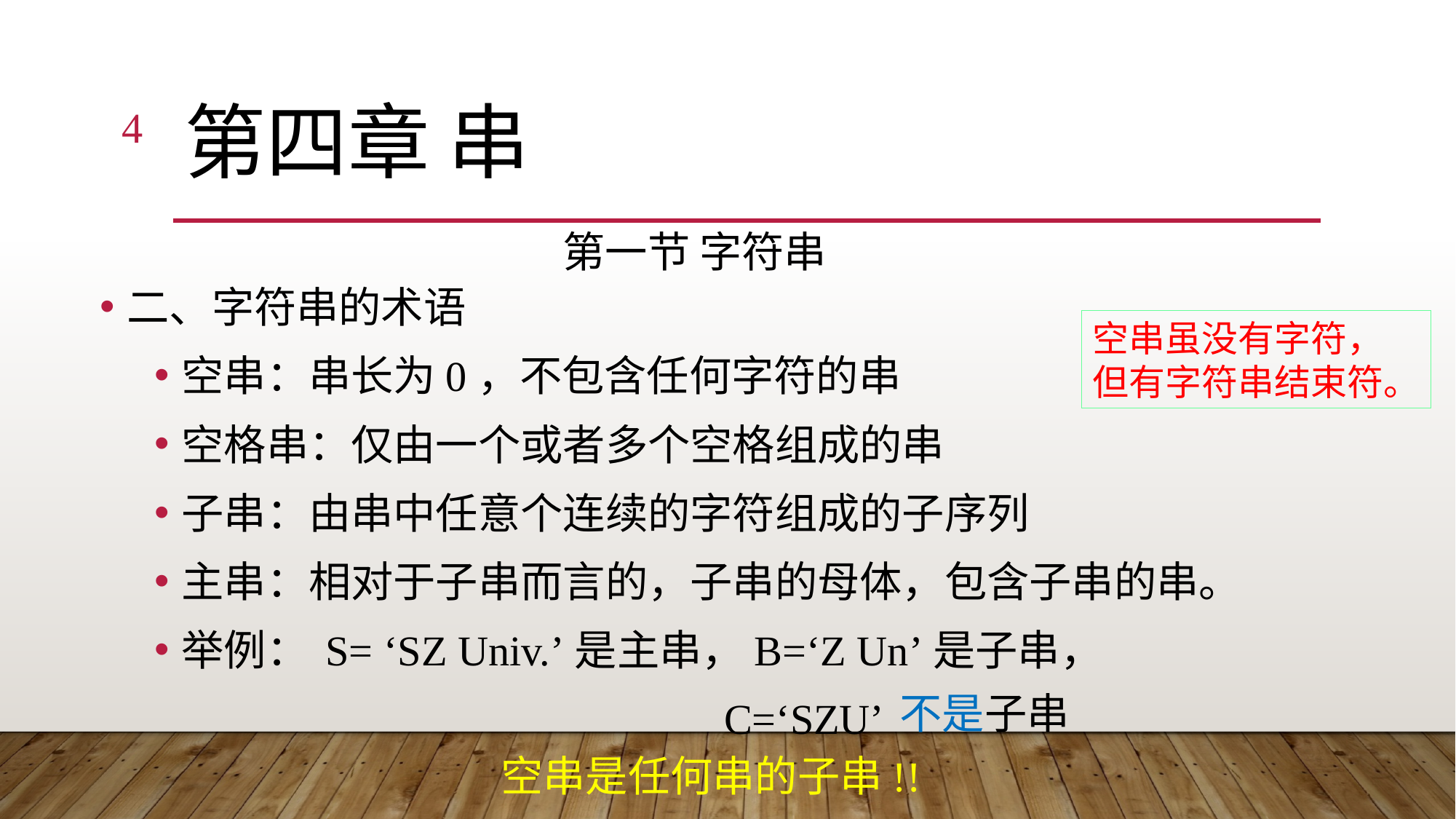

4
# 第四章 串
第一节 字符串
二、字符串的术语
空串：串长为0，不包含任何字符的串
空格串：仅由一个或者多个空格组成的串
子串：由串中任意个连续的字符组成的子序列
主串：相对于子串而言的，子串的母体，包含子串的串。
举例： S= ‘SZ Univ.’是主串，B=‘Z Un’是子串，
                                                      C=‘SZU’

空串虽没有字符，
但有字符串结束符。
不是子串
空串是任何串的子串!!